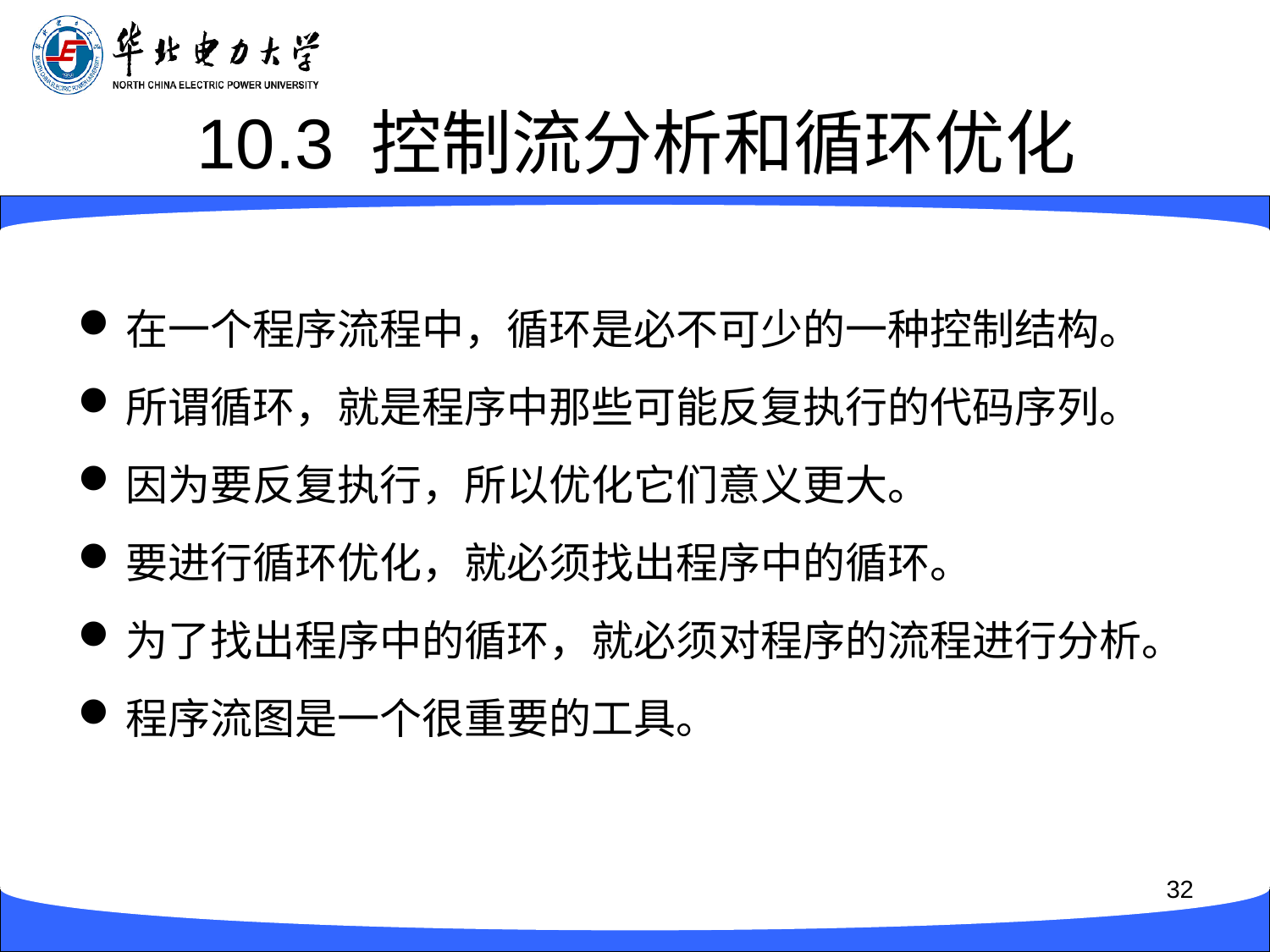

# 10.3 控制流分析和循环优化
在一个程序流程中，循环是必不可少的一种控制结构。
所谓循环，就是程序中那些可能反复执行的代码序列。
因为要反复执行，所以优化它们意义更大。
要进行循环优化，就必须找出程序中的循环。
为了找出程序中的循环，就必须对程序的流程进行分析。
程序流图是一个很重要的工具。
32